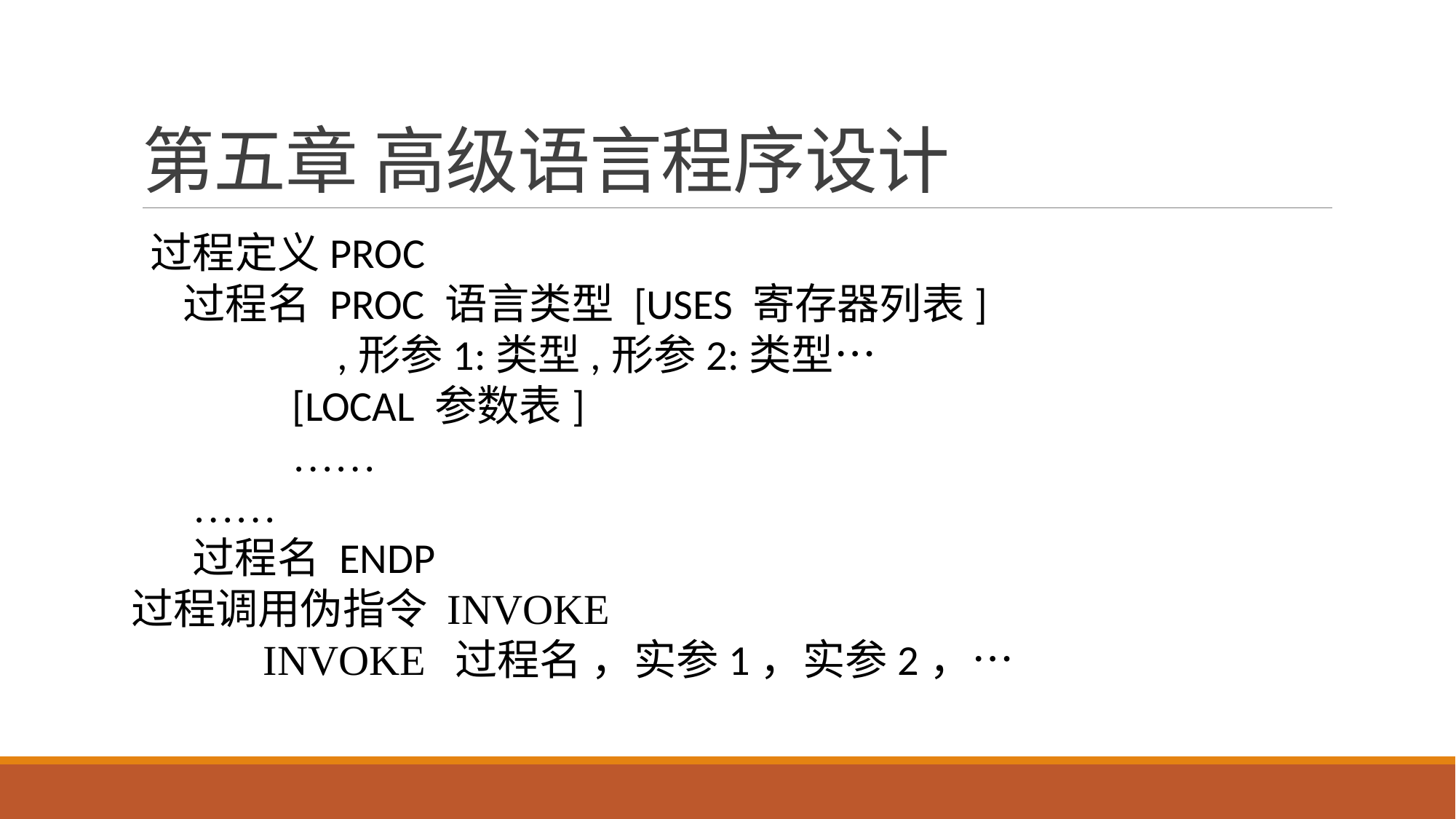

# 第五章 高级语言程序设计
 过程定义PROC
  过程名 PROC 语言类型 [USES 寄存器列表]
                   ,形参1:类型,形参2:类型…
	   [LOCAL 参数表]
	   ……
    ……
   过程名 ENDP
过程调用伪指令 INVOKE
	INVOKE  过程名 ，实参1，实参2，…